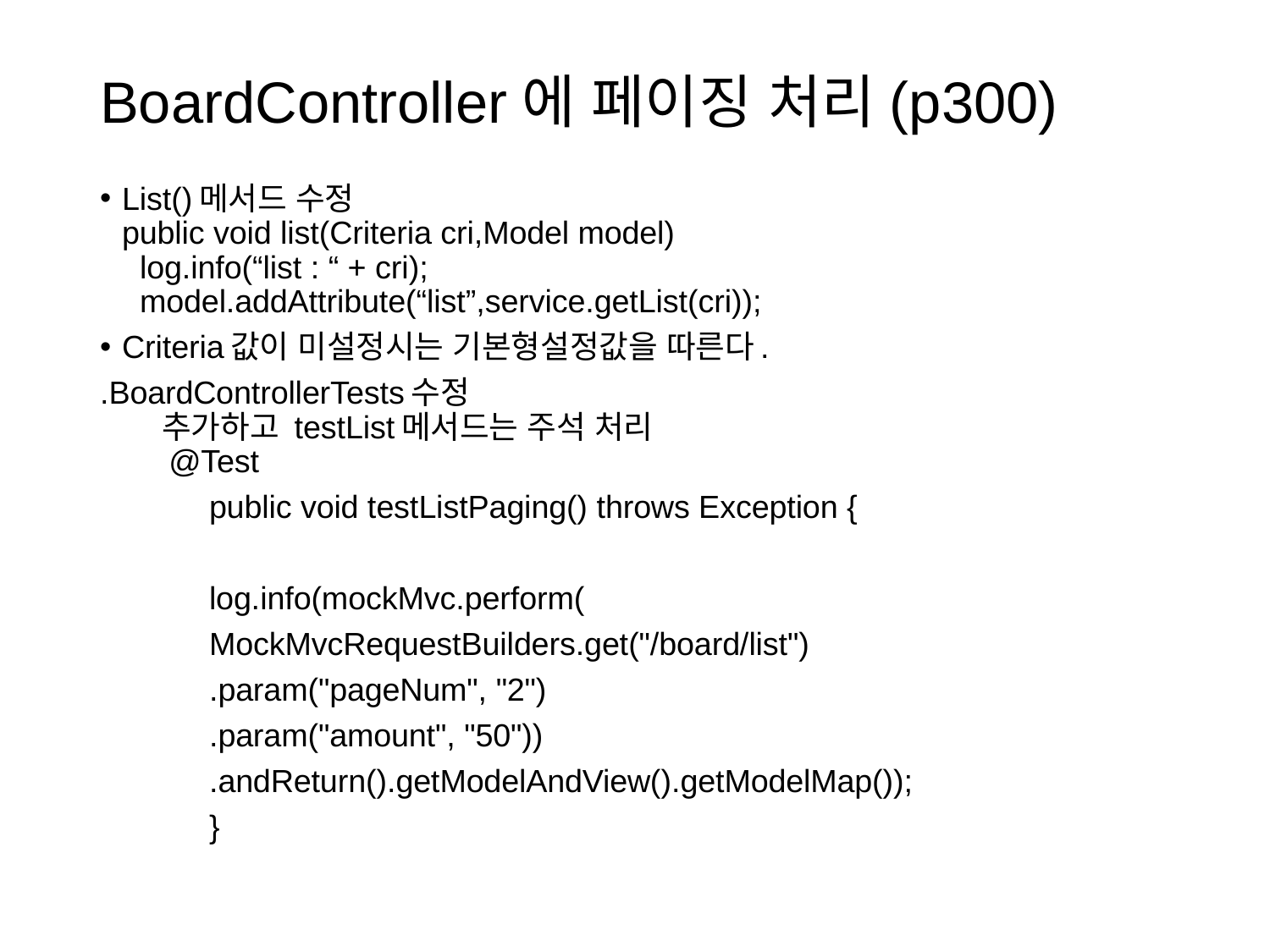

# BoardController에 페이징 처리(p300)
List()메서드 수정
public void list(Criteria cri,Model model)
  log.info(“list : “ + cri);
  model.addAttribute(“list”,service.getList(cri));
Criteria값이 미설정시는 기본형설정값을 따른다.
.BoardControllerTests수정
       추가하고 testList메서드는 주석 처리
       @Test
	public void testListPaging() throws Exception {

		log.info(mockMvc.perform(
				MockMvcRequestBuilders.get("/board/list")
				.param("pageNum", "2")
				.param("amount", "50"))
				.andReturn().getModelAndView().getModelMap());
	}